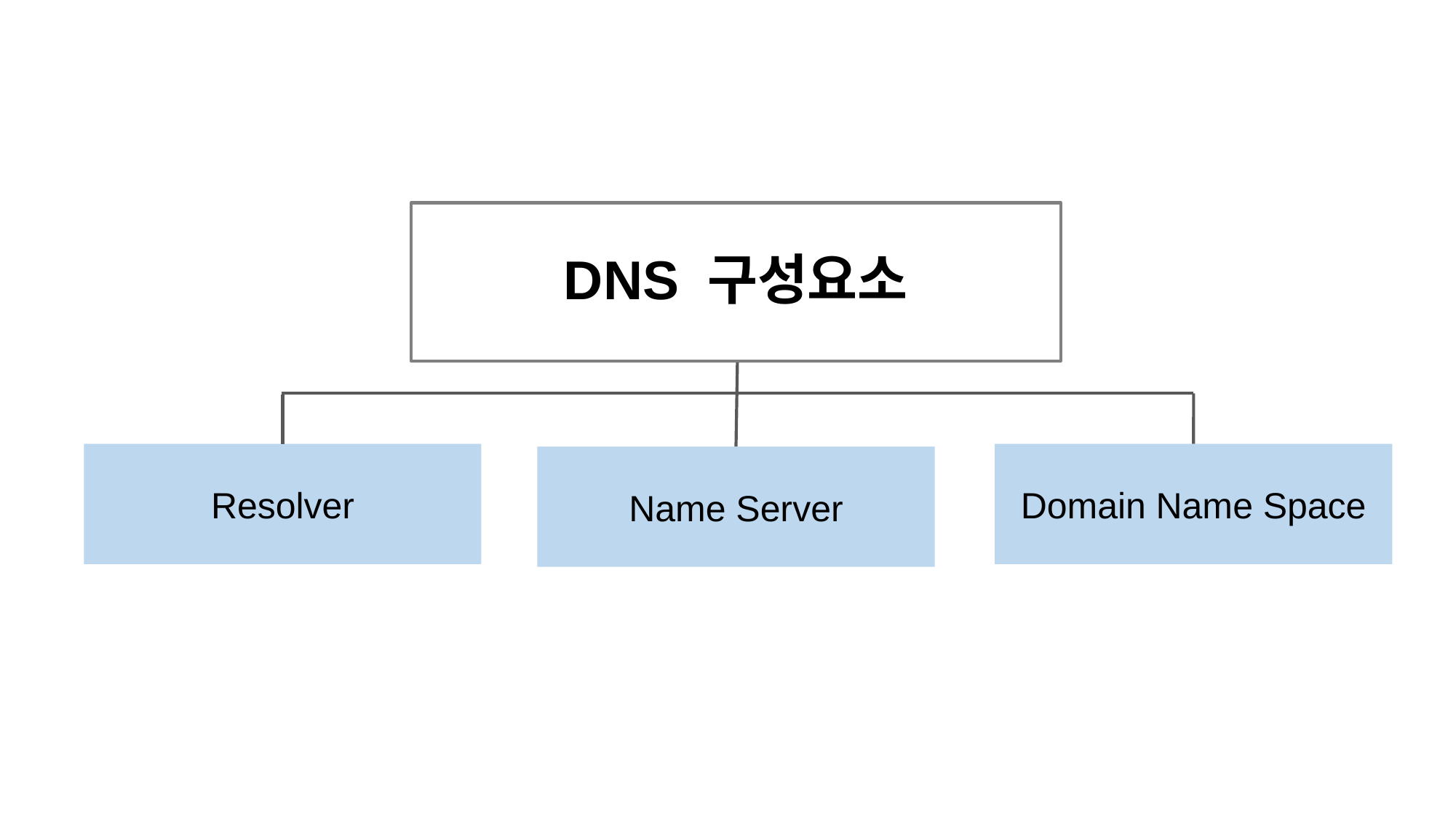

DNS 구성요소
Resolver
Domain Name Space
Name Server